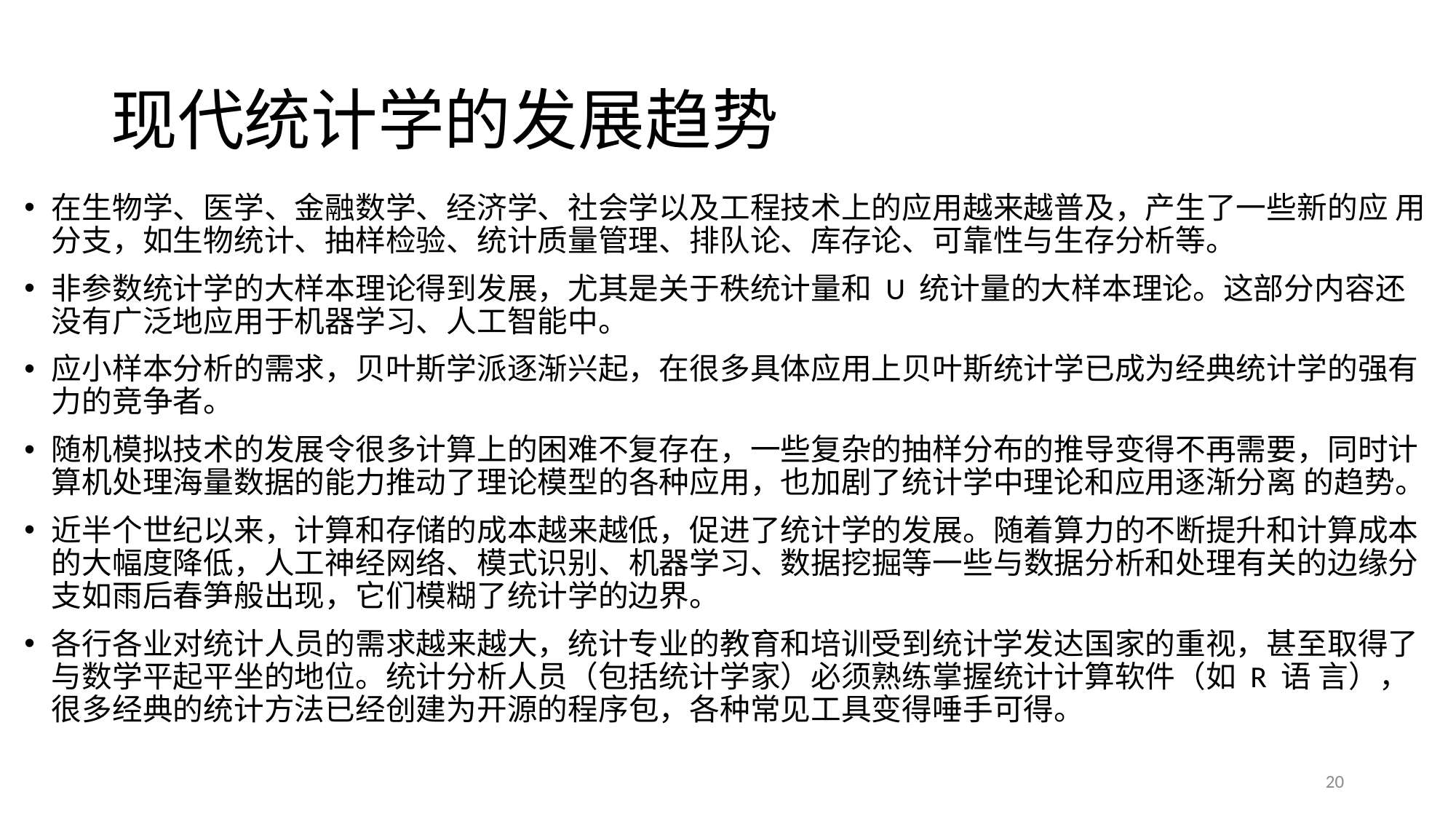

# 现代统计学的发展趋势
在生物学、医学、金融数学、经济学、社会学以及工程技术上的应用越来越普及，产生了一些新的应 用分支，如生物统计、抽样检验、统计质量管理、排队论、库存论、可靠性与生存分析等。
非参数统计学的大样本理论得到发展，尤其是关于秩统计量和 U 统计量的大样本理论。这部分内容还没有广泛地应用于机器学习、人工智能中。
应小样本分析的需求，贝叶斯学派逐渐兴起，在很多具体应用上贝叶斯统计学已成为经典统计学的强有力的竞争者。
随机模拟技术的发展令很多计算上的困难不复存在，一些复杂的抽样分布的推导变得不再需要，同时计算机处理海量数据的能力推动了理论模型的各种应用，也加剧了统计学中理论和应用逐渐分离 的趋势。
近半个世纪以来，计算和存储的成本越来越低，促进了统计学的发展。随着算力的不断提升和计算成本的大幅度降低，人工神经网络、模式识别、机器学习、数据挖掘等一些与数据分析和处理有关的边缘分支如雨后春笋般出现，它们模糊了统计学的边界。
各行各业对统计人员的需求越来越大，统计专业的教育和培训受到统计学发达国家的重视，甚至取得了与数学平起平坐的地位。统计分析人员（包括统计学家）必须熟练掌握统计计算软件（如 R 语 言），很多经典的统计方法已经创建为开源的程序包，各种常见工具变得唾手可得。
20